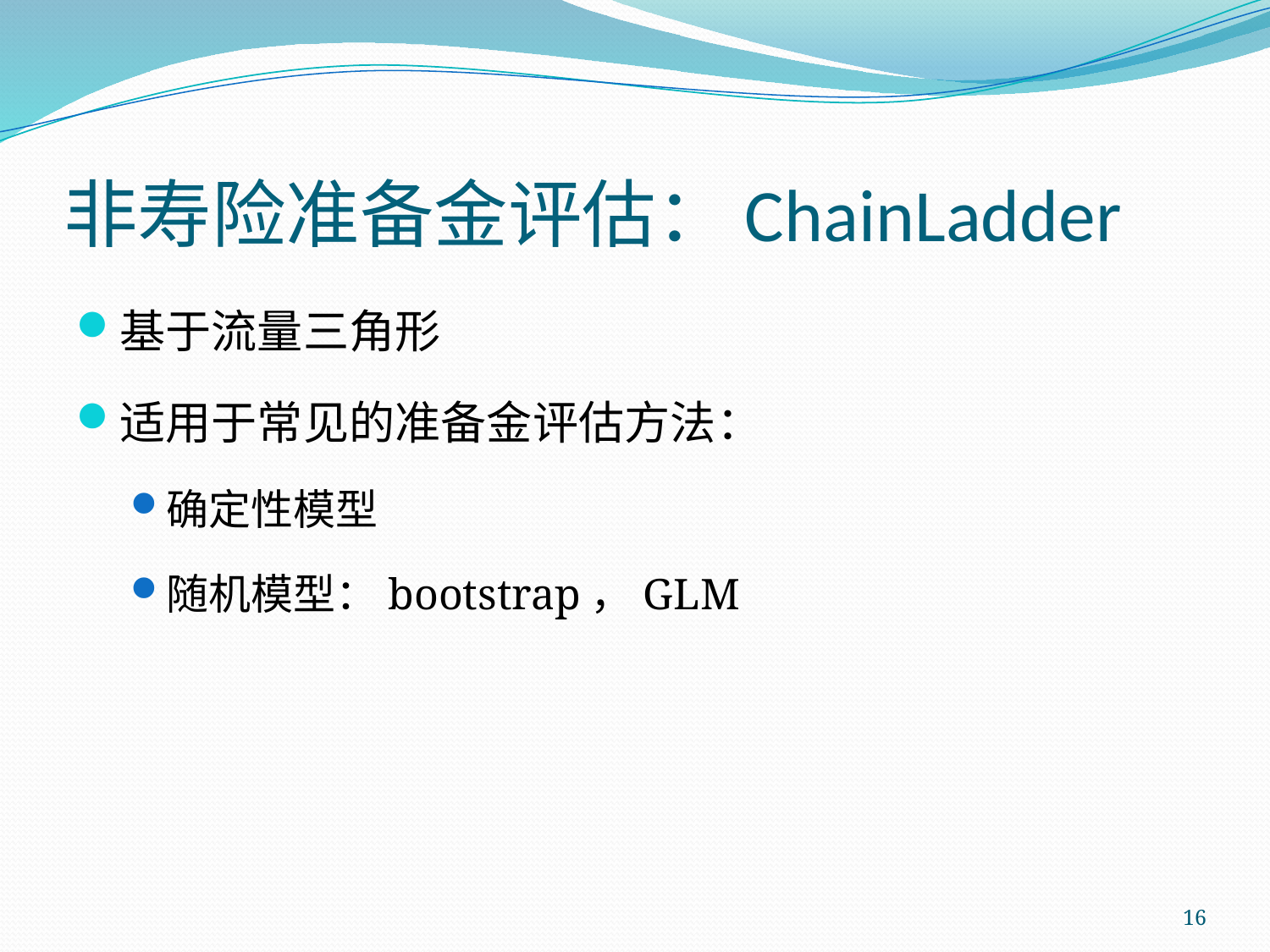

# 非寿险准备金评估：ChainLadder
基于流量三角形
适用于常见的准备金评估方法：
确定性模型
随机模型：bootstrap，GLM
16